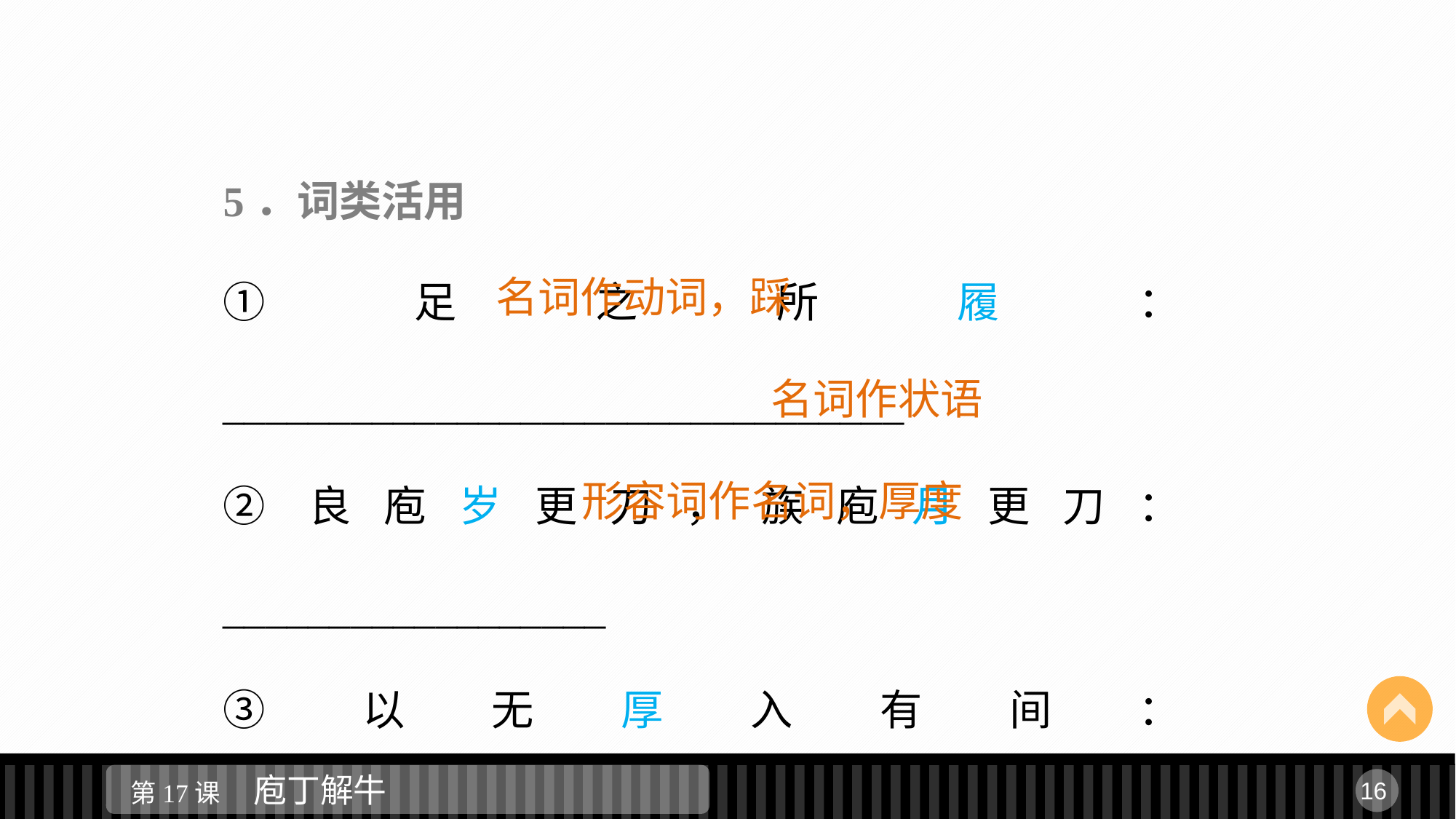

5．词类活用
①足之所履： ________________________________
②良庖岁更刀，族庖月更刀： __________________
③以无厚入有间： ____________________________
名词作动词，踩
                            名词作状语
        形容词作名词，厚度